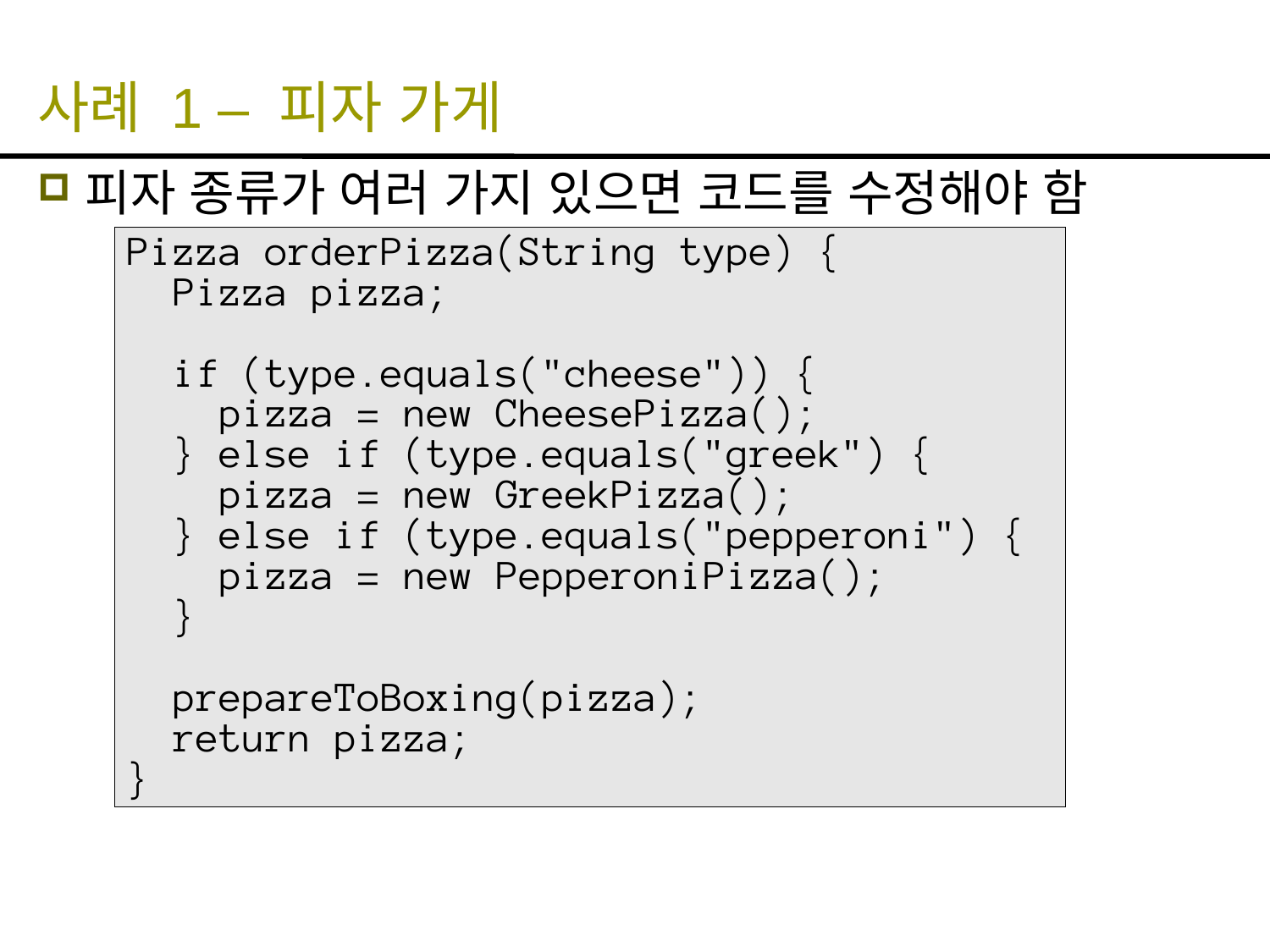

# 사례 1 – 피자 가게
피자 종류가 여러 가지 있으면 코드를 수정해야 함
Pizza orderPizza(String type) {
  Pizza pizza;

  if (type.equals("cheese")) {
    pizza = new CheesePizza();
  } else if (type.equals("greek") {
    pizza = new GreekPizza();
  } else if (type.equals("pepperoni") {
    pizza = new PepperoniPizza();
  }

  prepareToBoxing(pizza);
  return pizza;
}